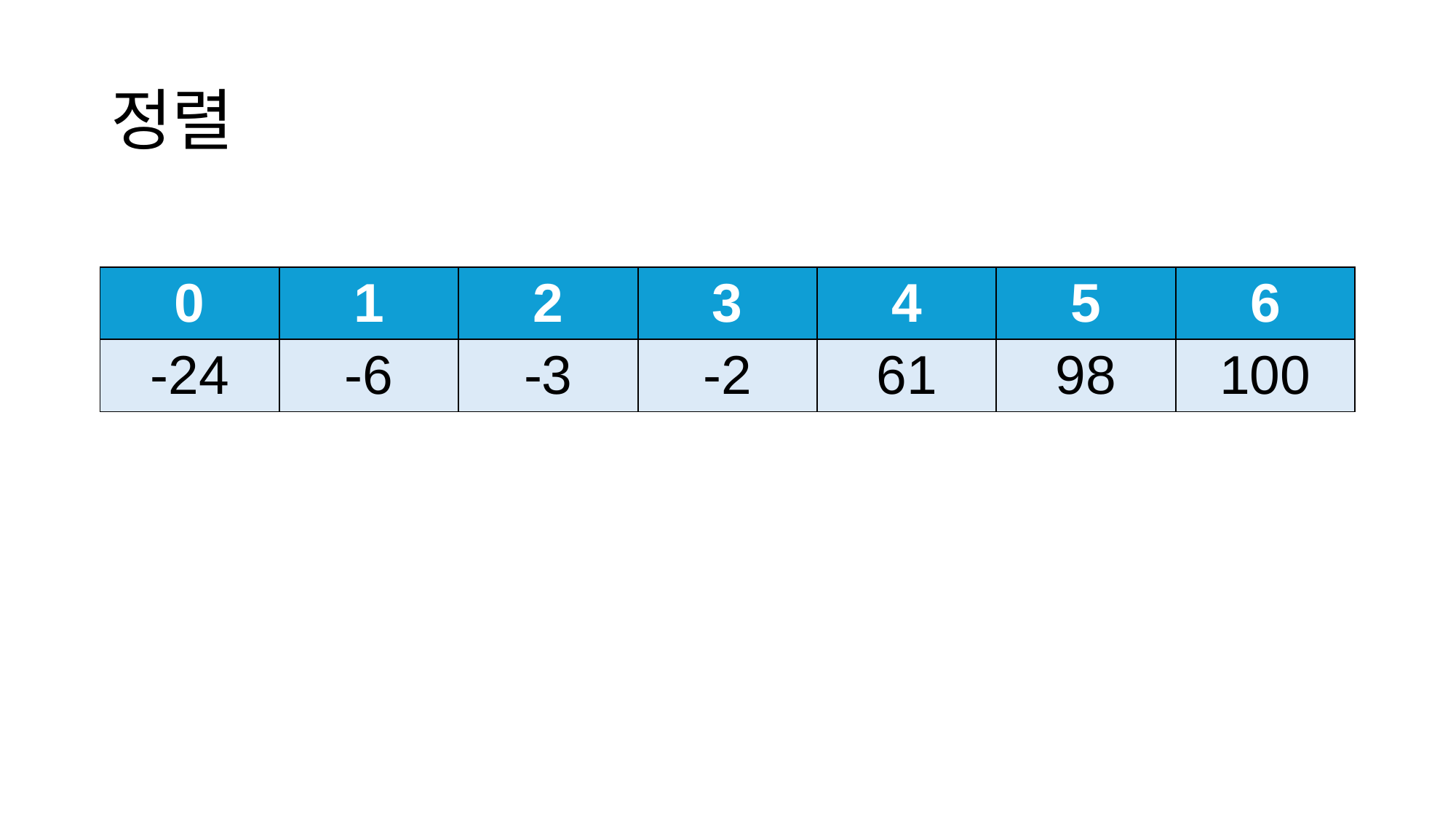

# 정렬
| 0 | 1 | 2 | 3 | 4 | 5 | 6 |
| --- | --- | --- | --- | --- | --- | --- |
| -24 | -6 | -3 | -2 | 61 | 98 | 100 |